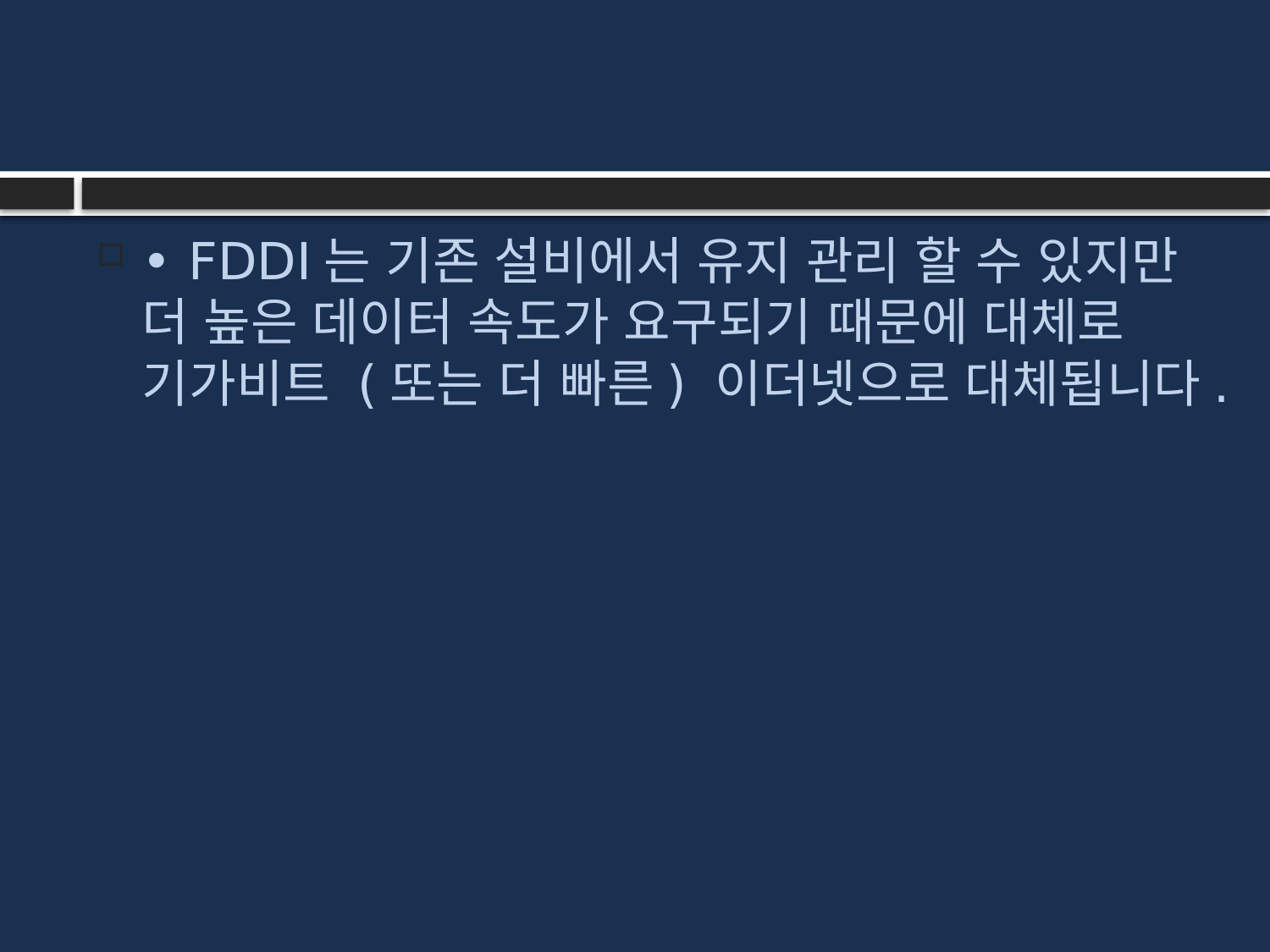

#
• FDDI는 기존 설비에서 유지 관리 할 수 있지만 더 높은 데이터 속도가 요구되기 때문에 대체로 기가비트 (또는 더 빠른) 이더넷으로 대체됩니다.